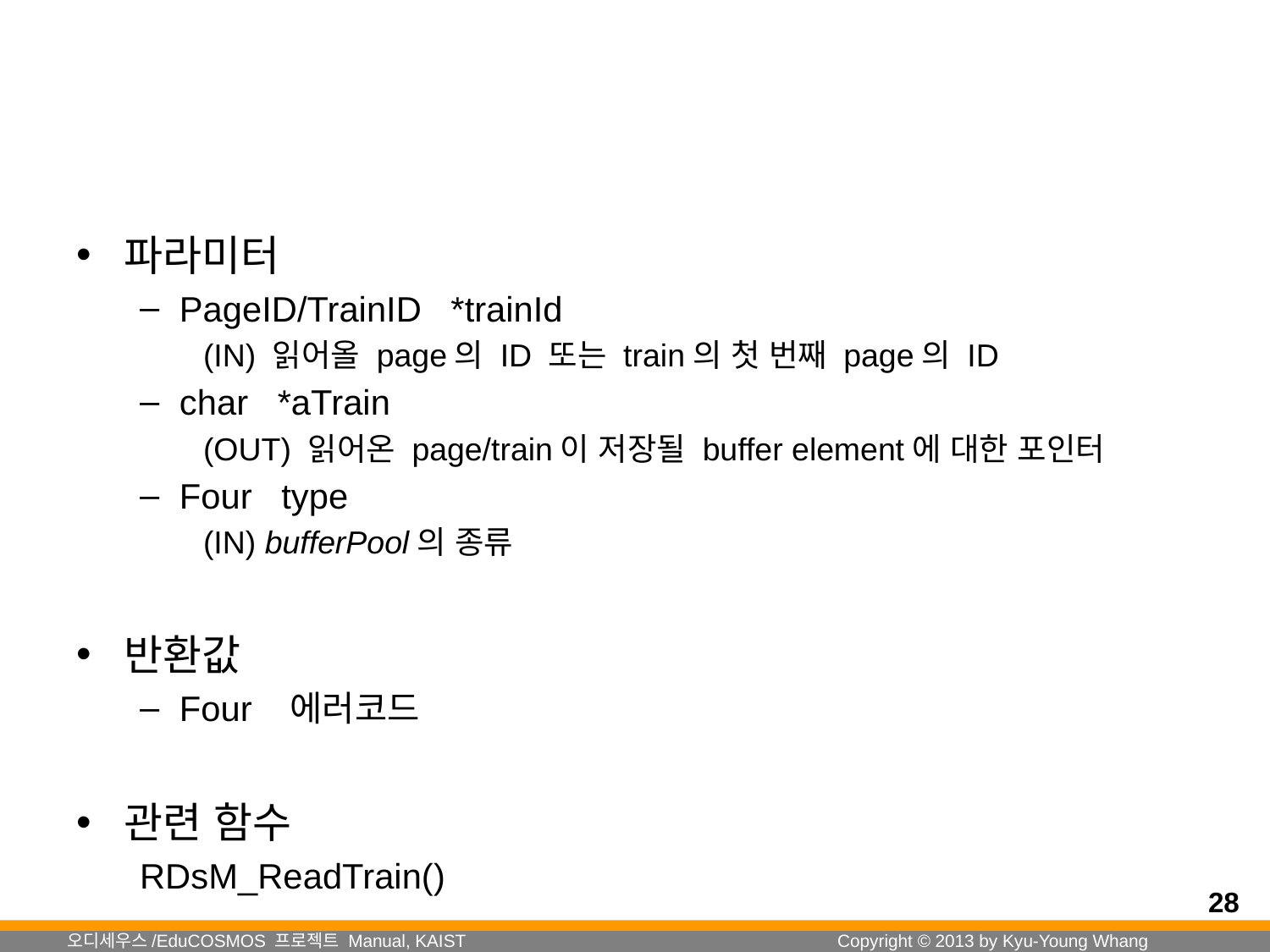

#
파라미터
PageID/TrainID   *trainId
(IN) 읽어올 page의 ID 또는 train의 첫 번째 page의 ID
char   *aTrain
(OUT) 읽어온 page/train이 저장될 buffer element에 대한 포인터
Four   type
(IN) bufferPool의 종류

반환값
Four   에러코드

관련 함수
RDsM_ReadTrain()